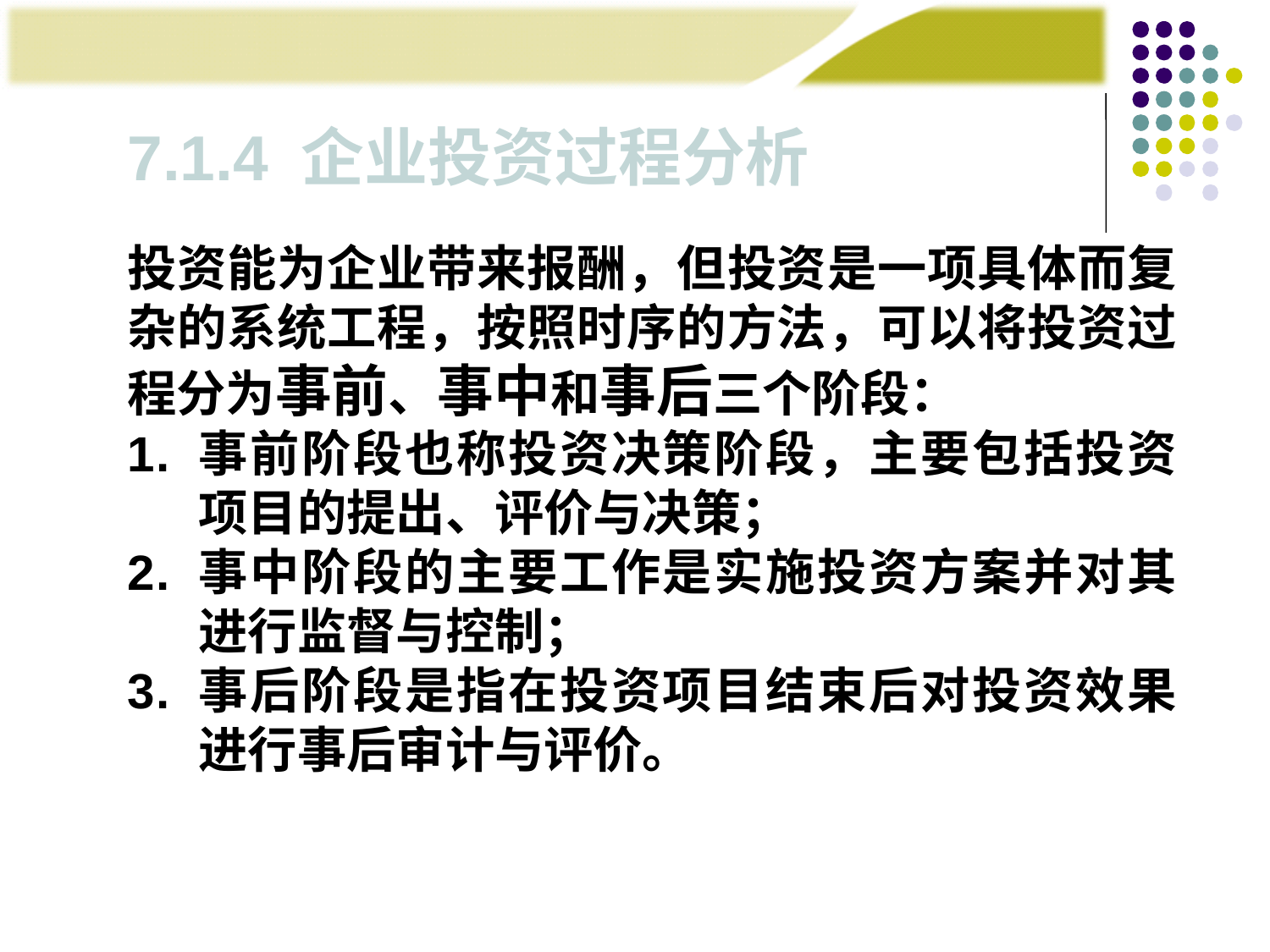

7.1.4 企业投资过程分析
投资能为企业带来报酬，但投资是一项具体而复杂的系统工程，按照时序的方法，可以将投资过程分为事前、事中和事后三个阶段：
事前阶段也称投资决策阶段，主要包括投资项目的提出、评价与决策；
事中阶段的主要工作是实施投资方案并对其进行监督与控制；
事后阶段是指在投资项目结束后对投资效果进行事后审计与评价。